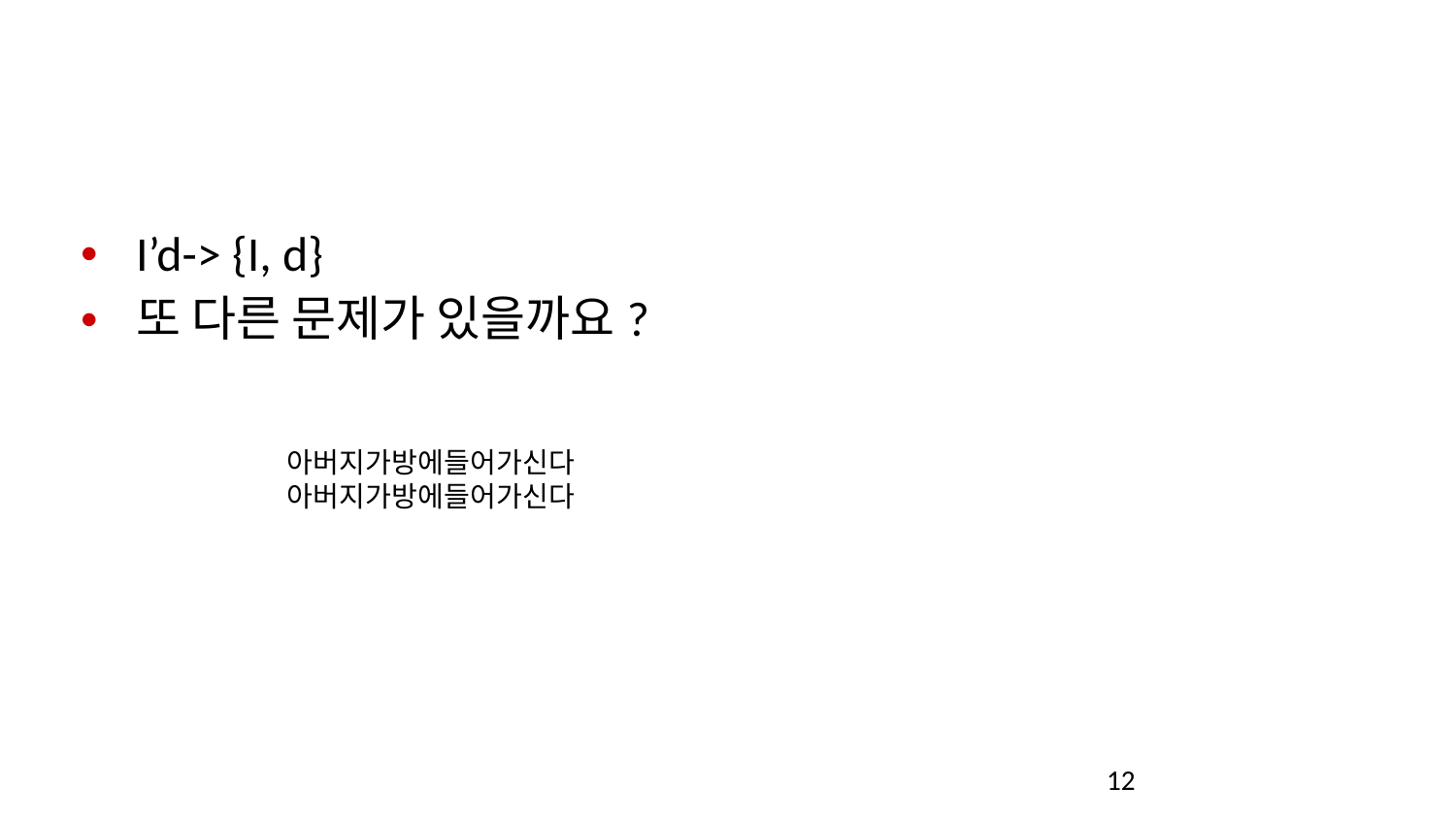

#
I’d-> {I, d}
또 다른 문제가 있을까요?
아버지가방에들어가신다
아버지가방에들어가신다

12